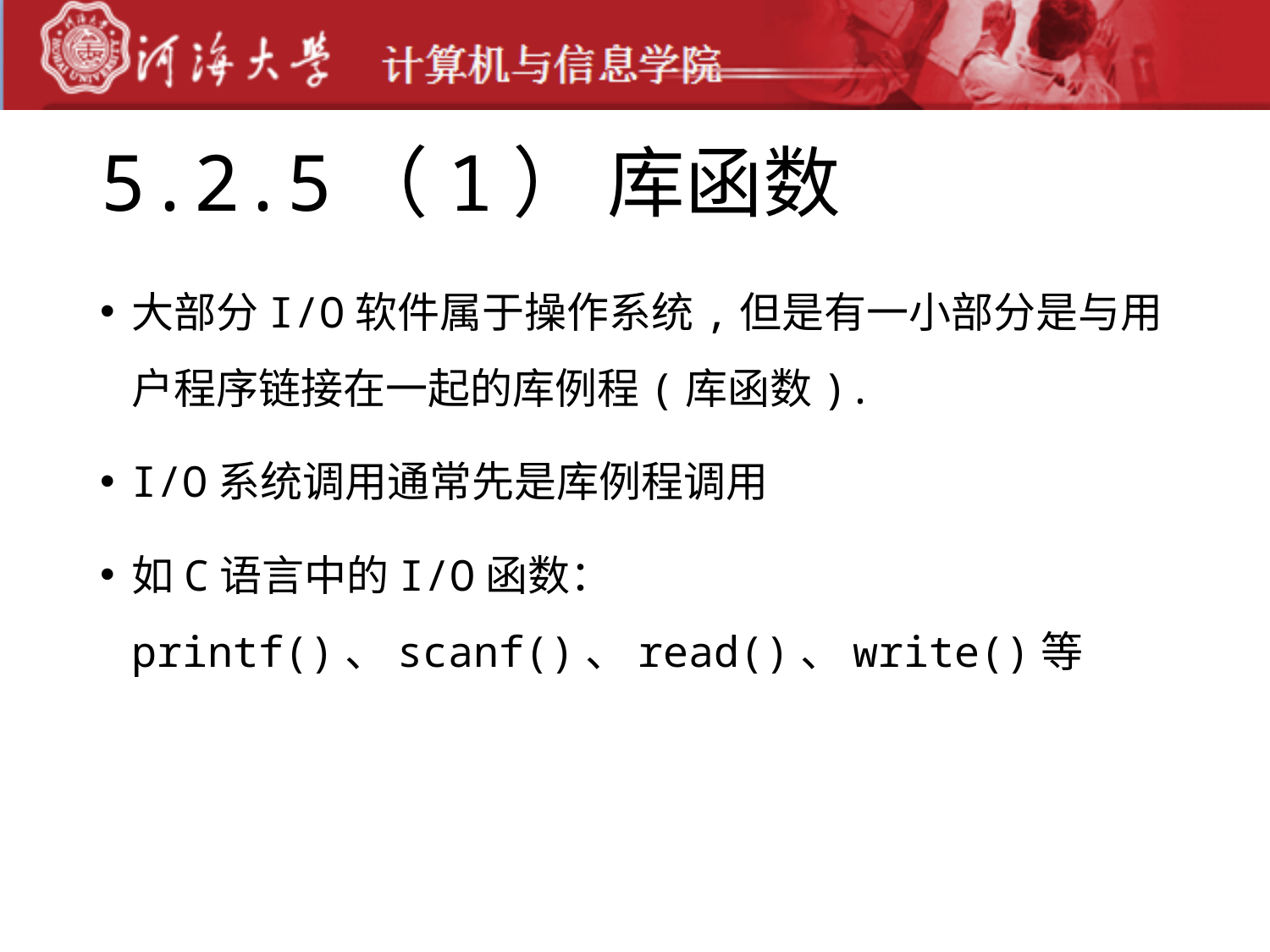

# 5.2.5（1） 库函数
大部分I/O软件属于操作系统,但是有一小部分是与用户程序链接在一起的库例程(库函数).
I/O系统调用通常先是库例程调用
如C语言中的I/O函数：printf()、scanf()、read()、write()等